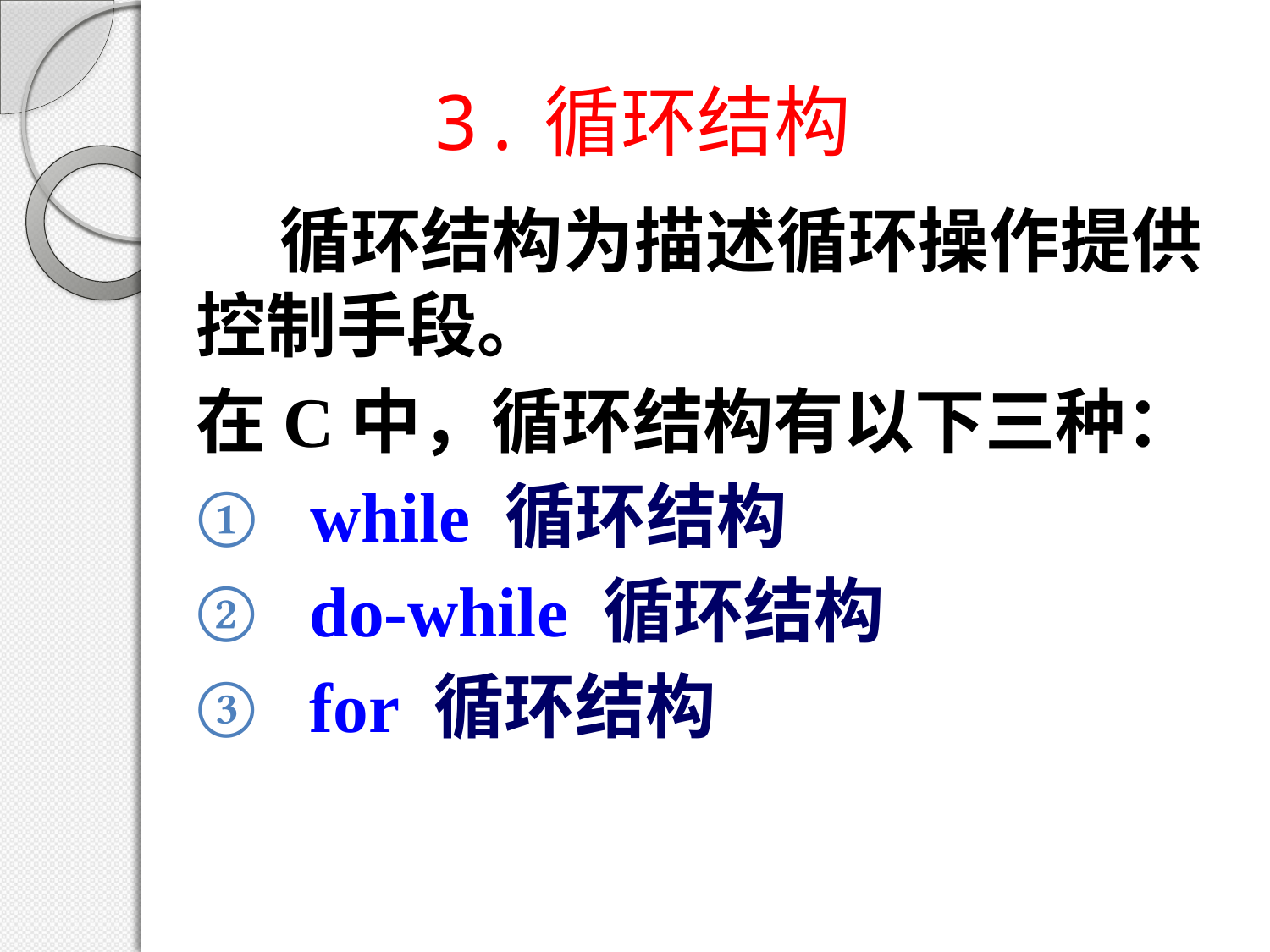

# 3.循环结构
    循环结构为描述循环操作提供控制手段。
在C中，循环结构有以下三种：
   while 循环结构
   do-while 循环结构
   for 循环结构
30